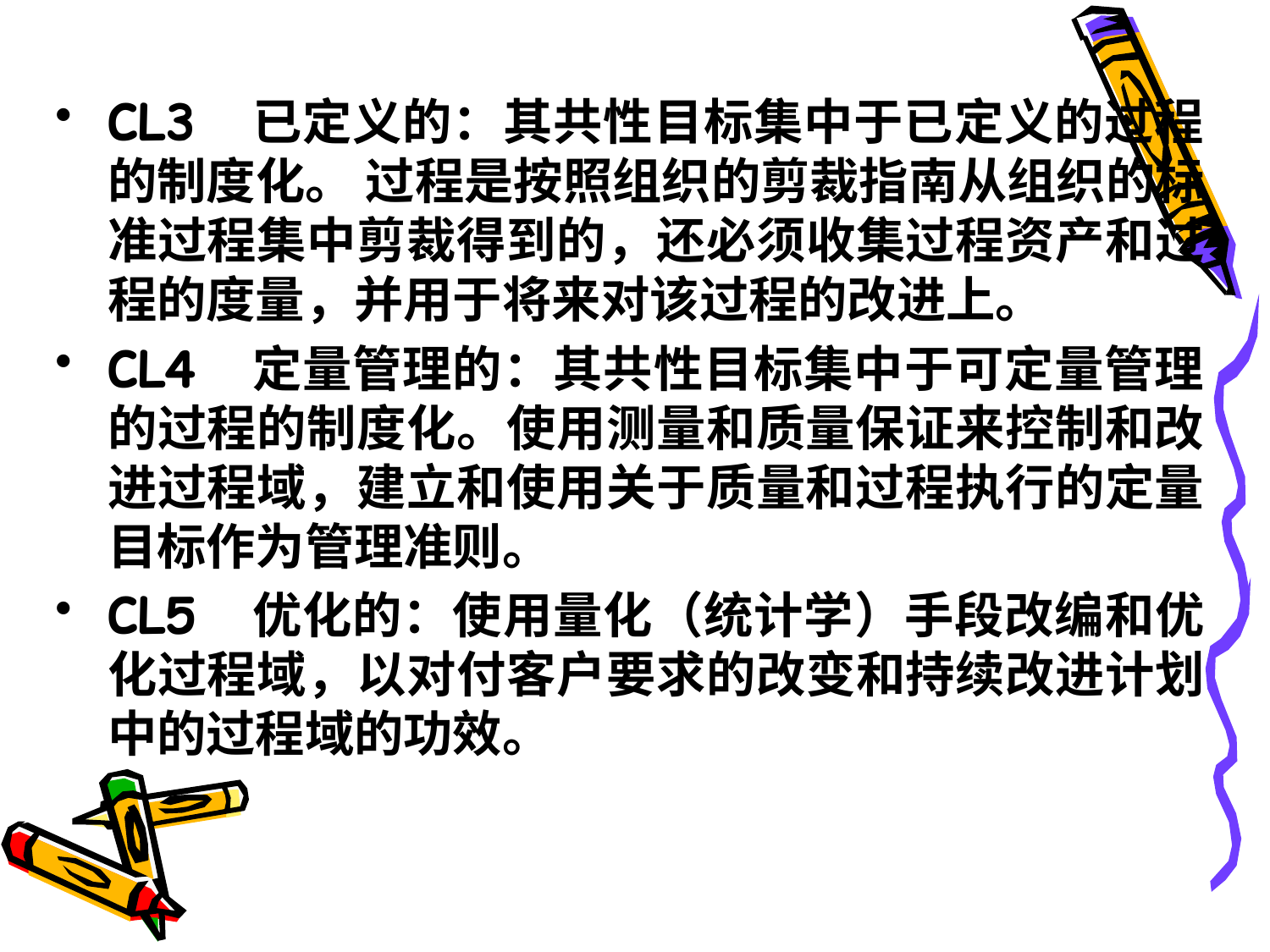

CL3  已定义的：其共性目标集中于已定义的过程的制度化。 过程是按照组织的剪裁指南从组织的标准过程集中剪裁得到的，还必须收集过程资产和过程的度量，并用于将来对该过程的改进上。
CL4  定量管理的：其共性目标集中于可定量管理的过程的制度化。使用测量和质量保证来控制和改进过程域，建立和使用关于质量和过程执行的定量目标作为管理准则。
CL5  优化的：使用量化（统计学）手段改编和优化过程域，以对付客户要求的改变和持续改进计划中的过程域的功效。